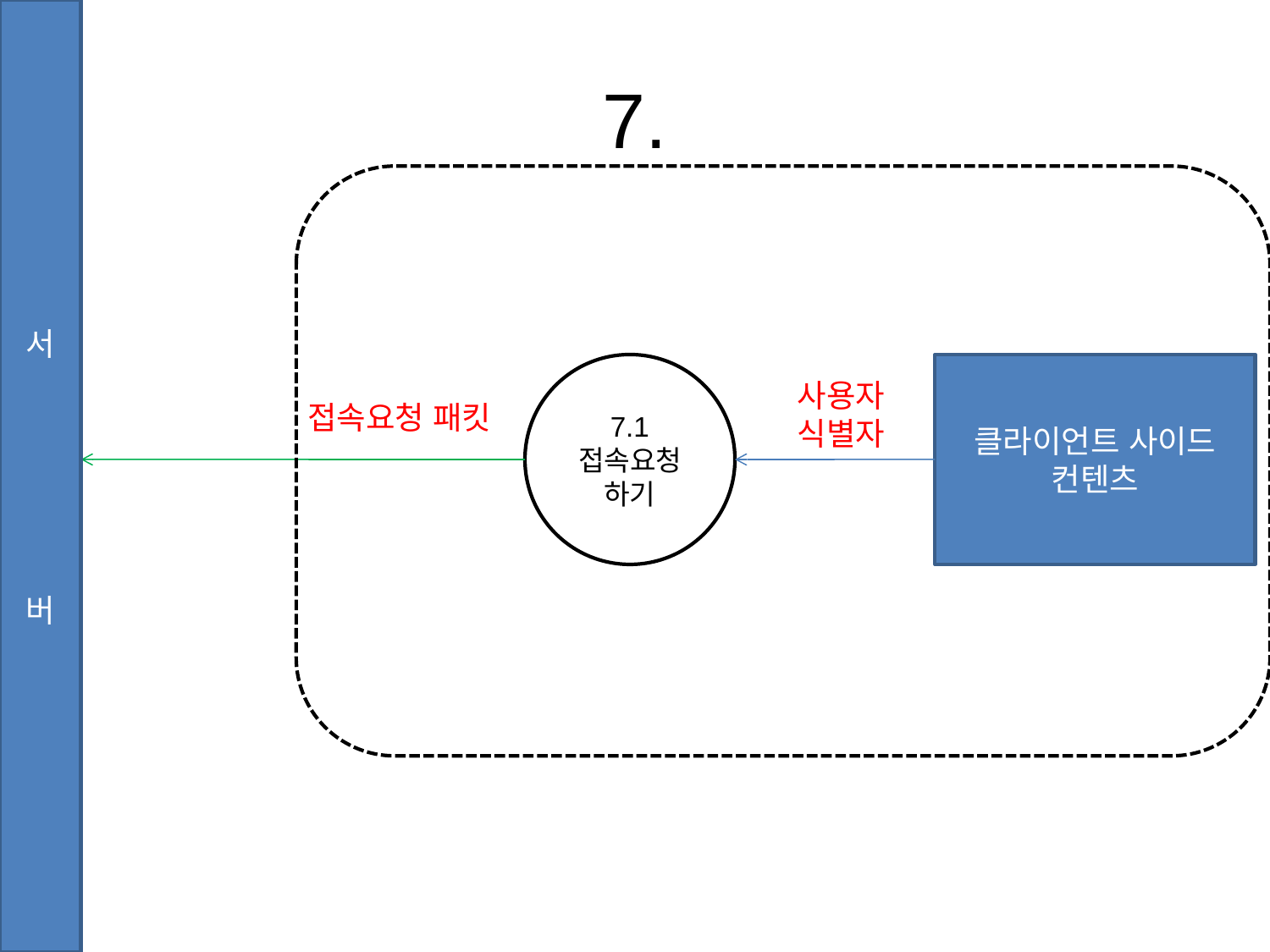

서

버
# 7.

7.1
접속요청
하기
클라이언트 사이드
컨텐츠
사용자
식별자
접속요청 패킷